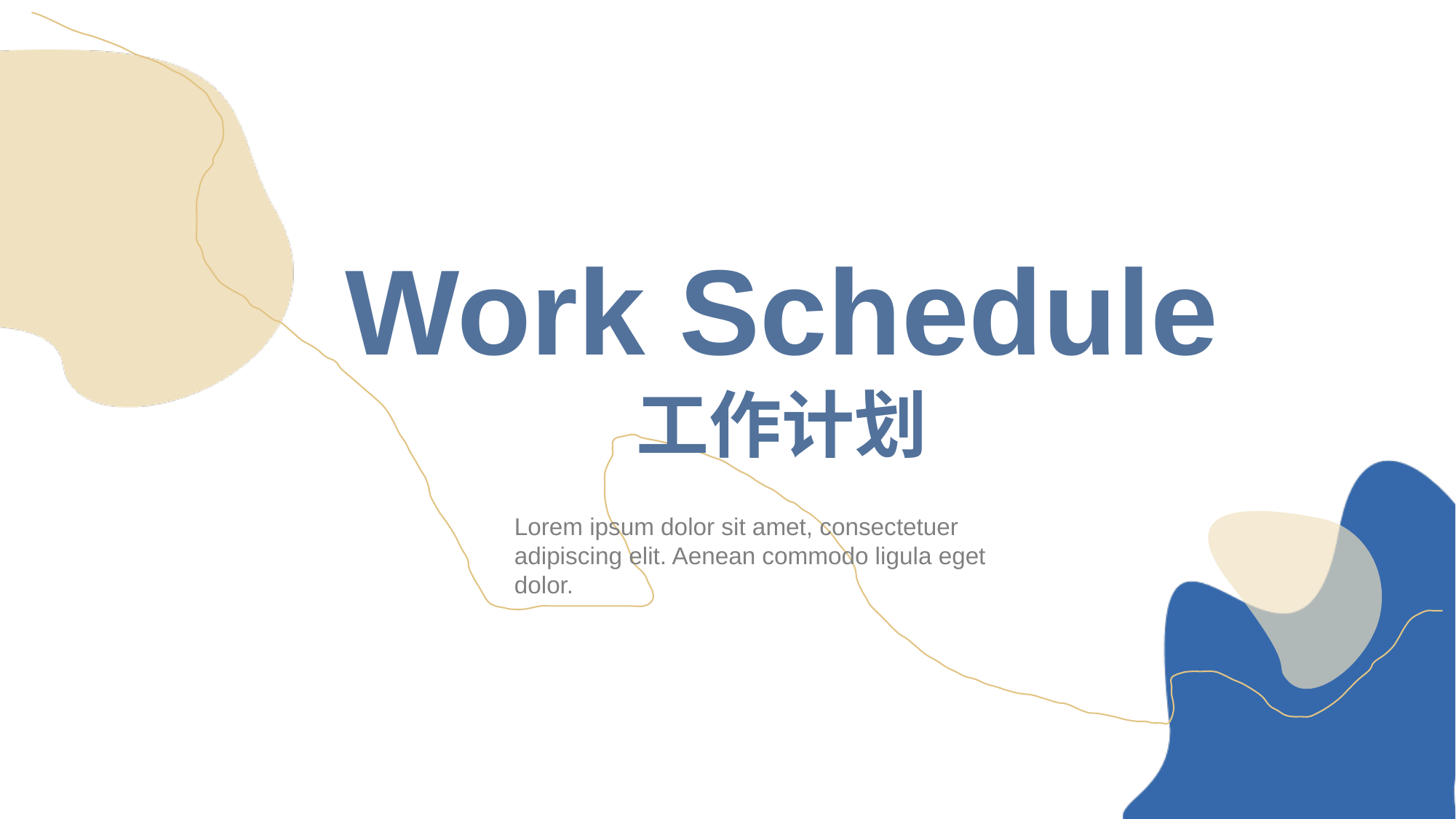

Work Schedule
工作计划
Lorem ipsum dolor sit amet, consectetuer adipiscing elit. Aenean commodo ligula eget dolor.